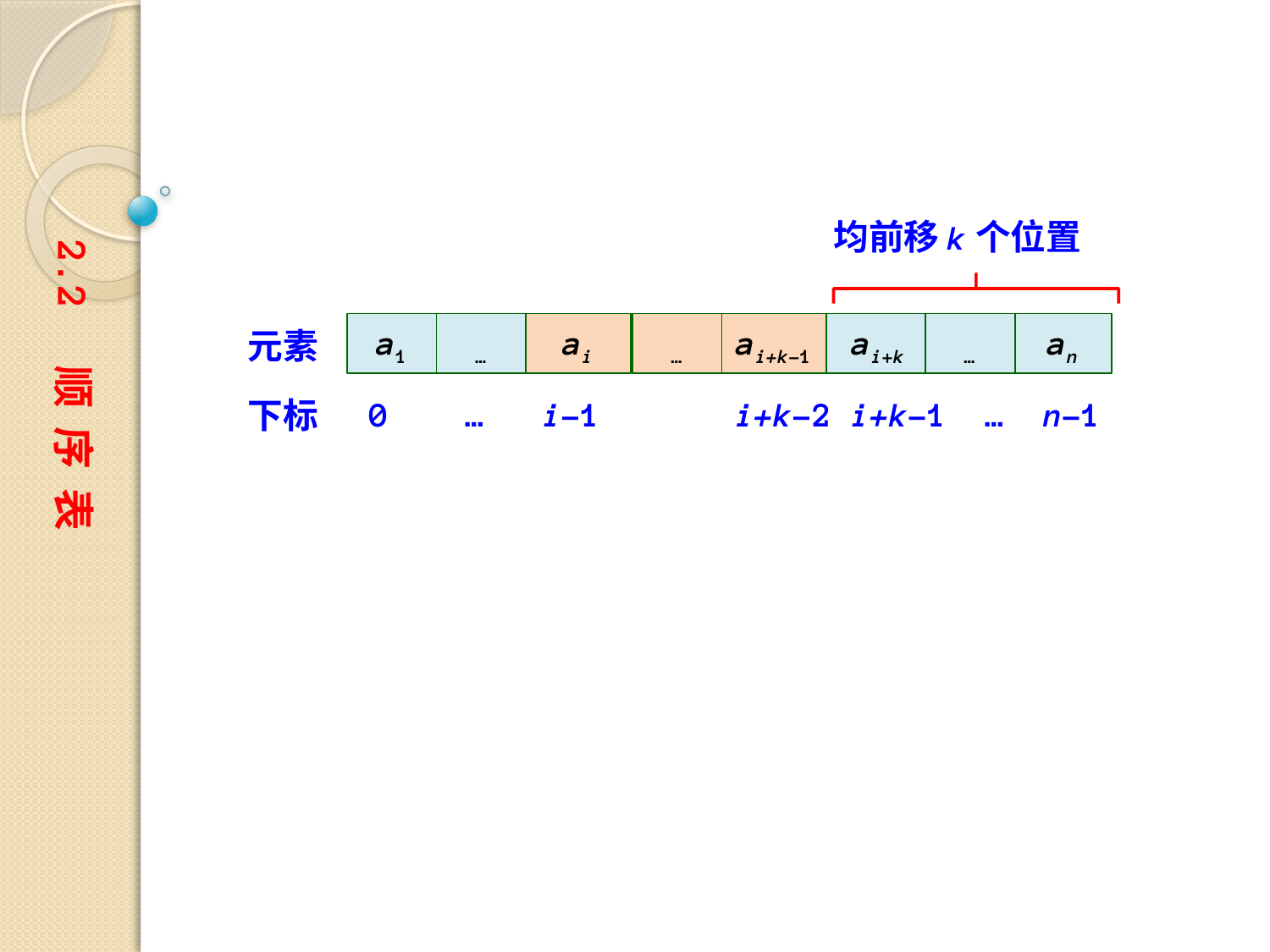

均前移k个位置
2.2  顺  序  表
a1
…
ai
…
ai+k-1
ai+k
…
an
元素
0    …   i-1       i+k-2 i+k-1  …  n-1
下标